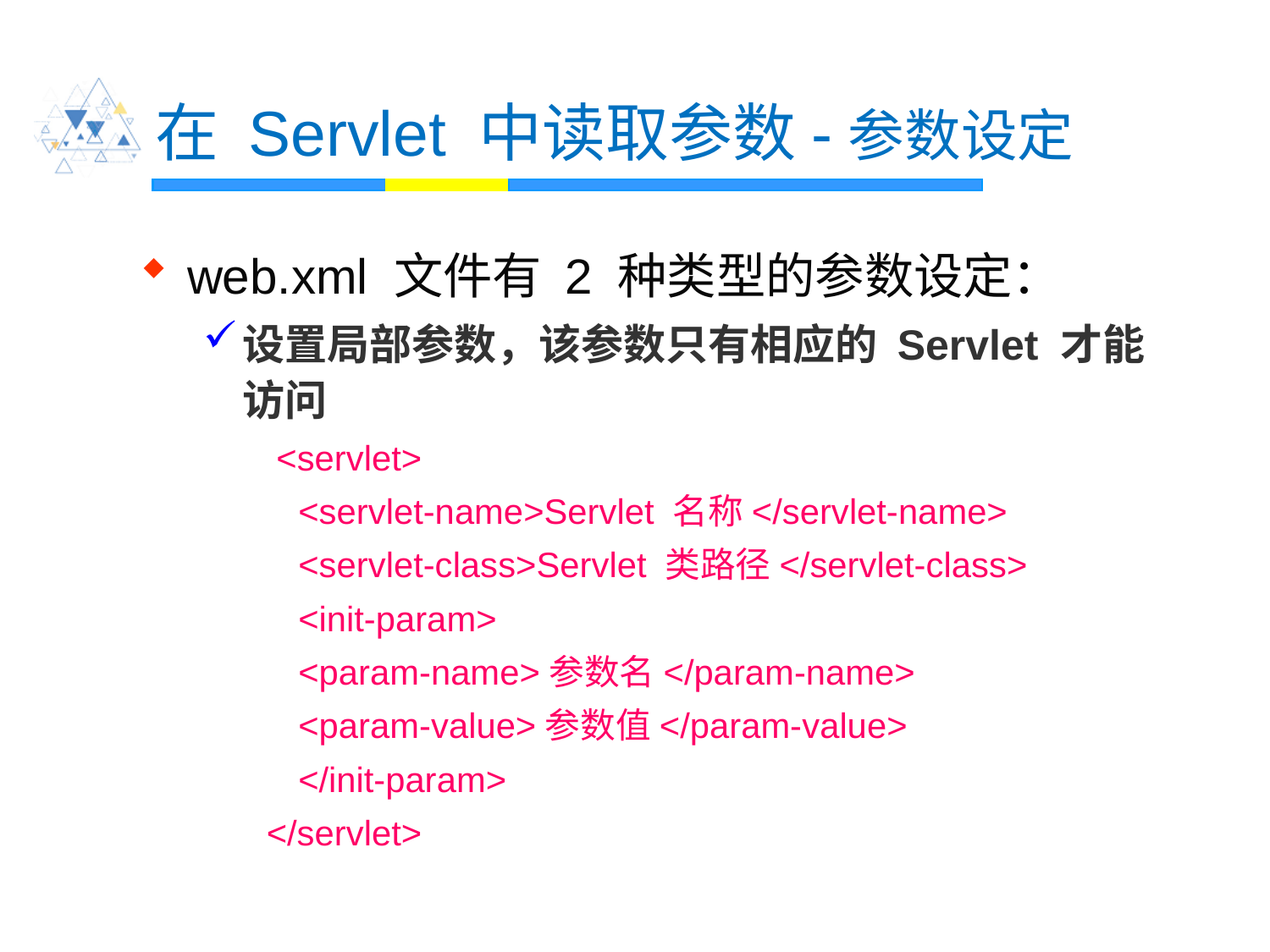

# 在 Servlet 中读取参数-参数设定
web.xml 文件有 2 种类型的参数设定：
设置局部参数，该参数只有相应的 Servlet 才能访问
 <servlet>
	<servlet-name>Servlet 名称</servlet-name>
	<servlet-class>Servlet 类路径</servlet-class>
	<init-param>
	<param-name>参数名</param-name>
	<param-value>参数值</param-value>
	</init-param>
</servlet>